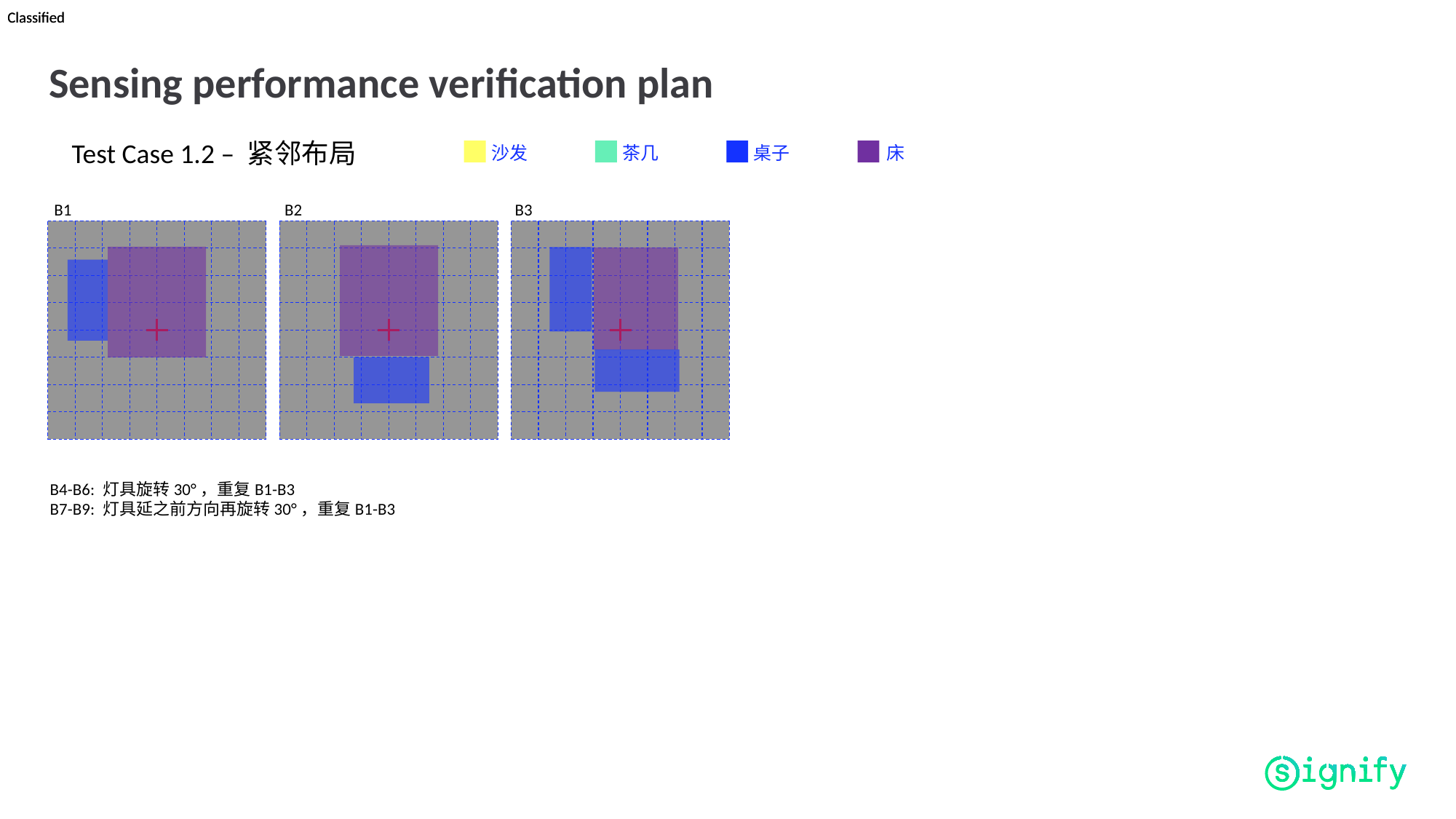

# Sensing performance verification plan
Test Case 1.2 – 紧邻布局
沙发
茶几
桌子
床

B1
B2
B3

B4-B6: 灯具旋转30°，重复B1-B3
B7-B9: 灯具延之前方向再旋转30°，重复B1-B3